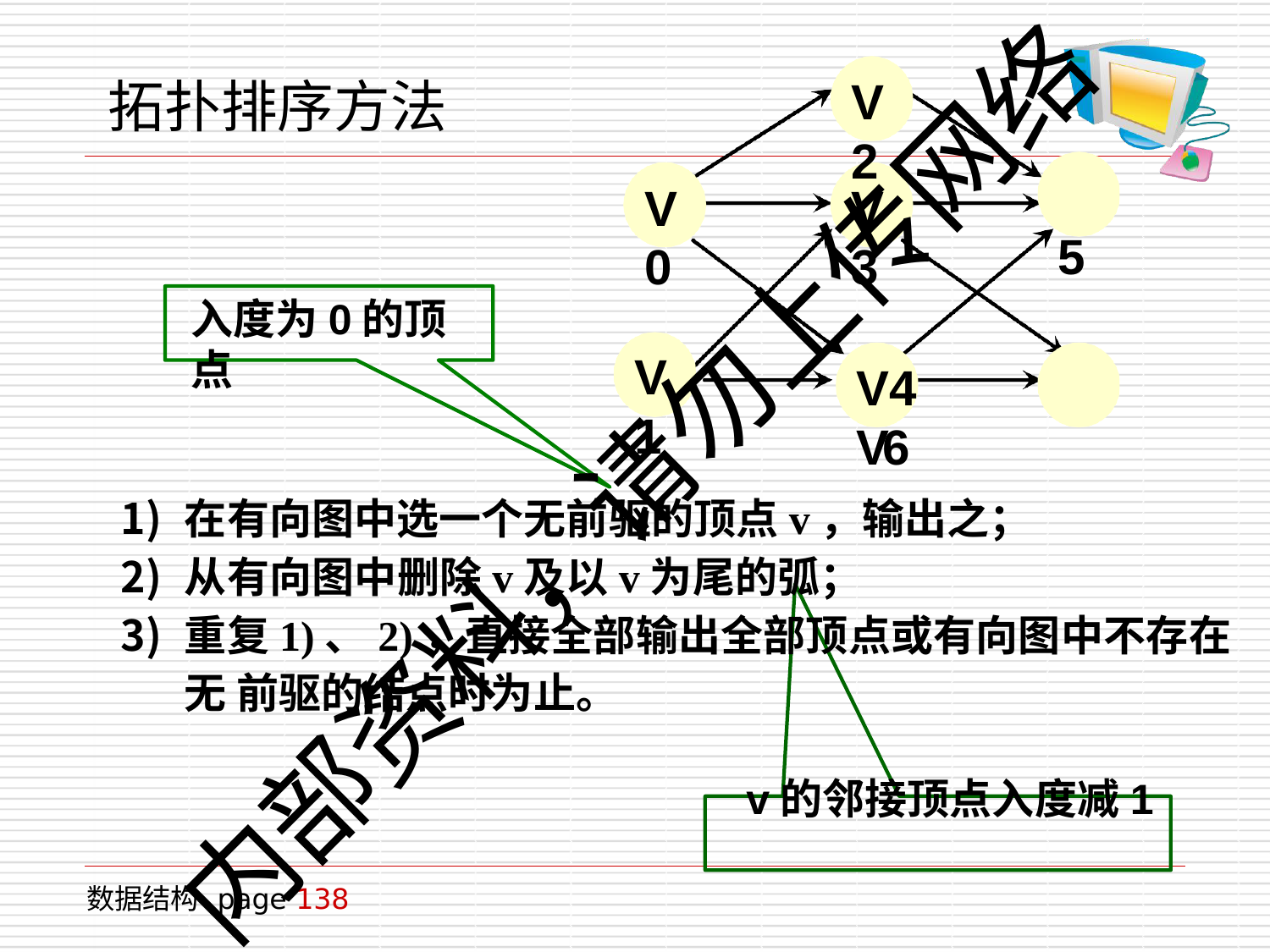

# 拓扑排序方法
V2

V5
V0
V3

入度为0的顶点
V1
V4	V6
内部资料，请勿上传网络
在有向图中选一个无前驱的顶点v，输出之；
从有向图中删除v及以v为尾的弧；
重复1)、2)，直接全部输出全部顶点或有向图中不存在无 前驱的结点时为止。

v的邻接顶点入度减1

数据结构 page 138